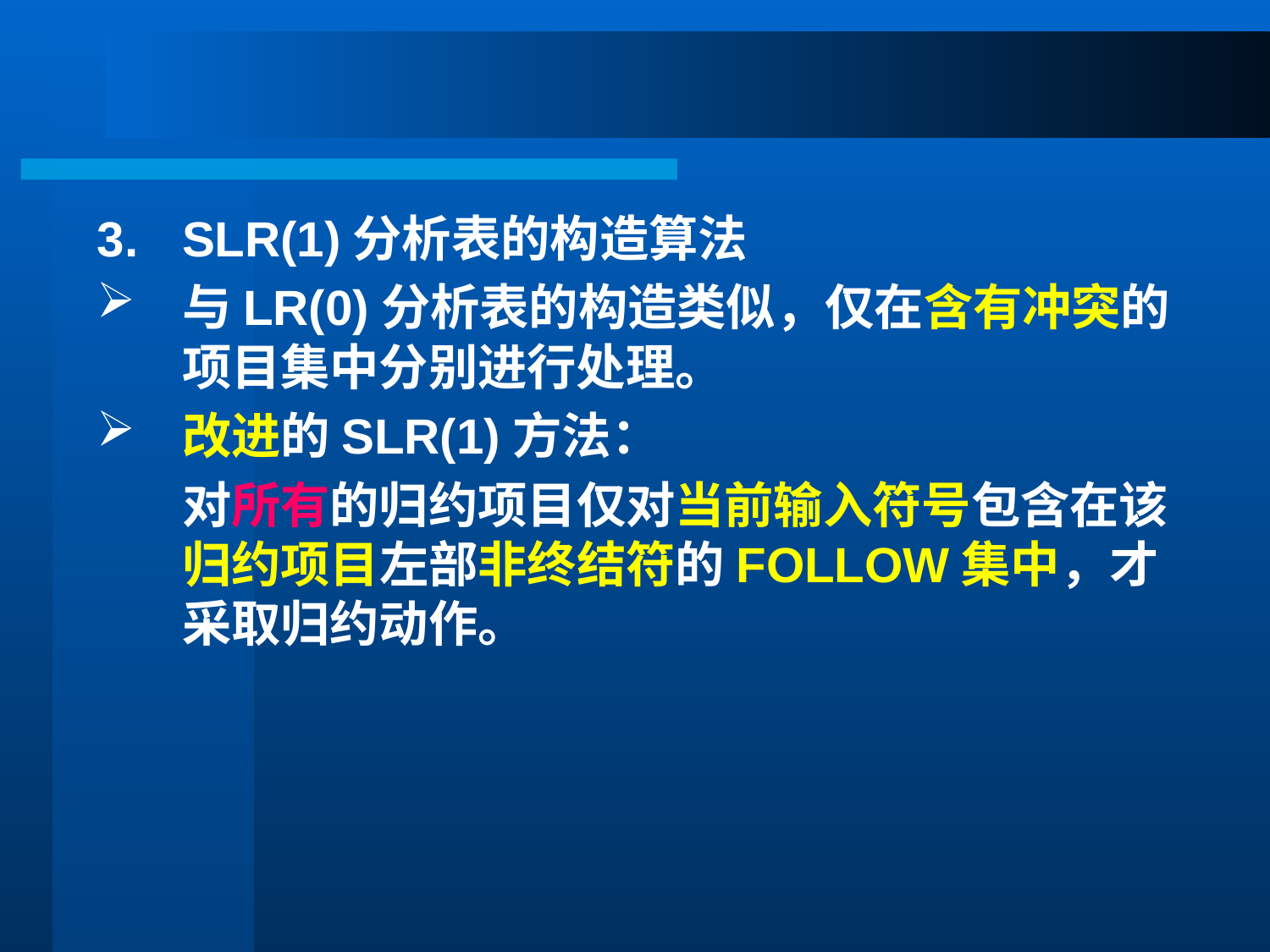

#
SLR(1)分析表的构造算法
与LR(0)分析表的构造类似，仅在含有冲突的项目集中分别进行处理。
改进的SLR(1)方法：
	对所有的归约项目仅对当前输入符号包含在该归约项目左部非终结符的FOLLOW集中，才采取归约动作。